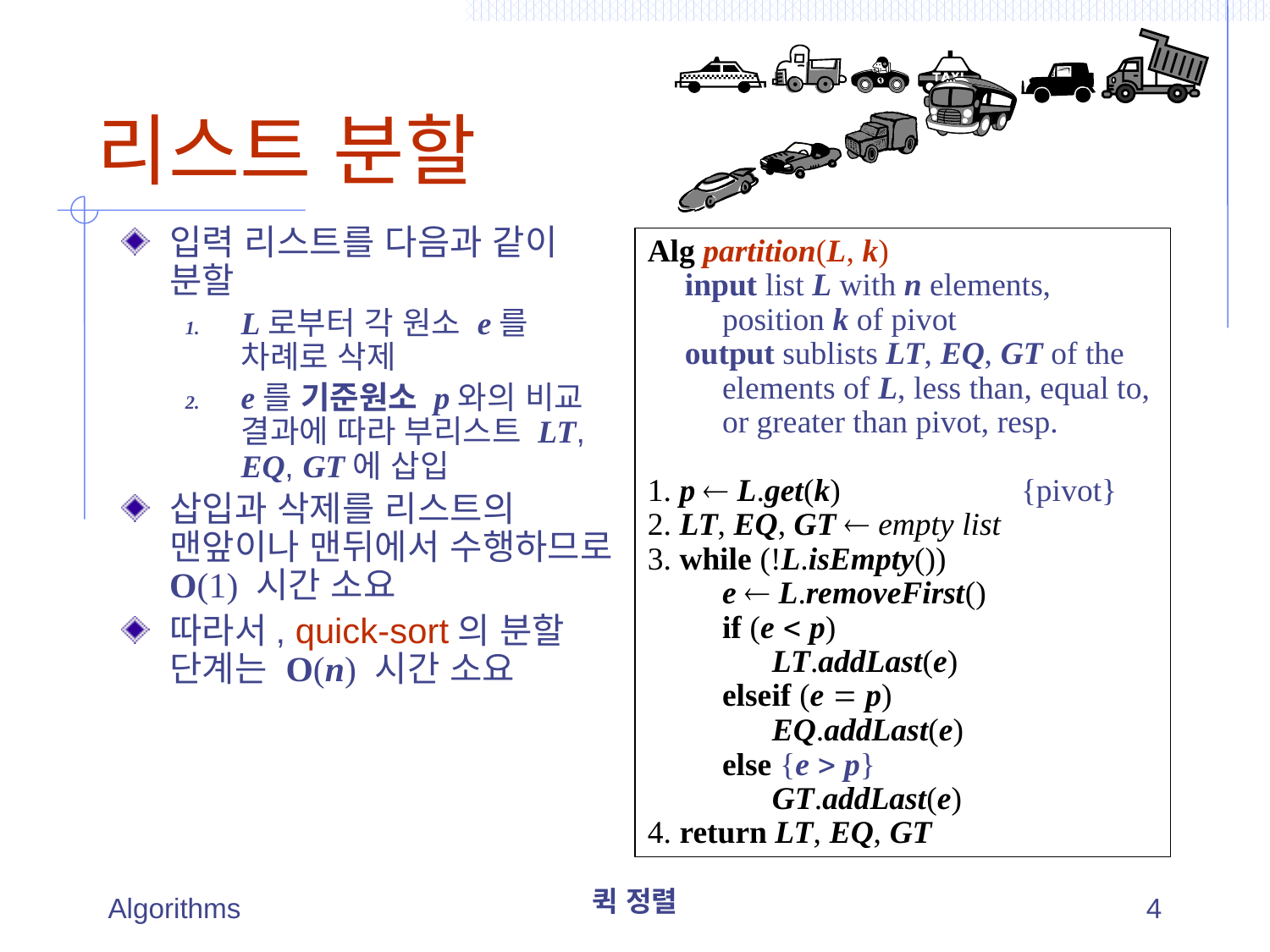

# 리스트 분할
입력 리스트를 다음과 같이 분할
L로부터 각 원소 e를 차례로 삭제
e를 기준원소 p와의 비교 결과에 따라 부리스트 LT, EQ, GT에 삽입
삽입과 삭제를 리스트의 맨앞이나 맨뒤에서 수행하므로 O(1) 시간 소요
따라서, quick-sort의 분할 단계는 O(n) 시간 소요
Alg partition(L, k)
	input list L with n elements, 				position k of pivot
	output sublists LT, EQ, GT of the 			elements of L, less than, equal to, 		or greater than pivot, resp.

1. p ← L.get(k)				{pivot}
2. LT, EQ, GT ← empty list
3. while (!L.isEmpty())
		e ← L.removeFirst()
		if (e < p)
			LT.addLast(e)
		elseif (e = p)
			EQ.addLast(e)
		else {e > p}
			GT.addLast(e)
4. return LT, EQ, GT
Algorithms
퀵 정렬
4